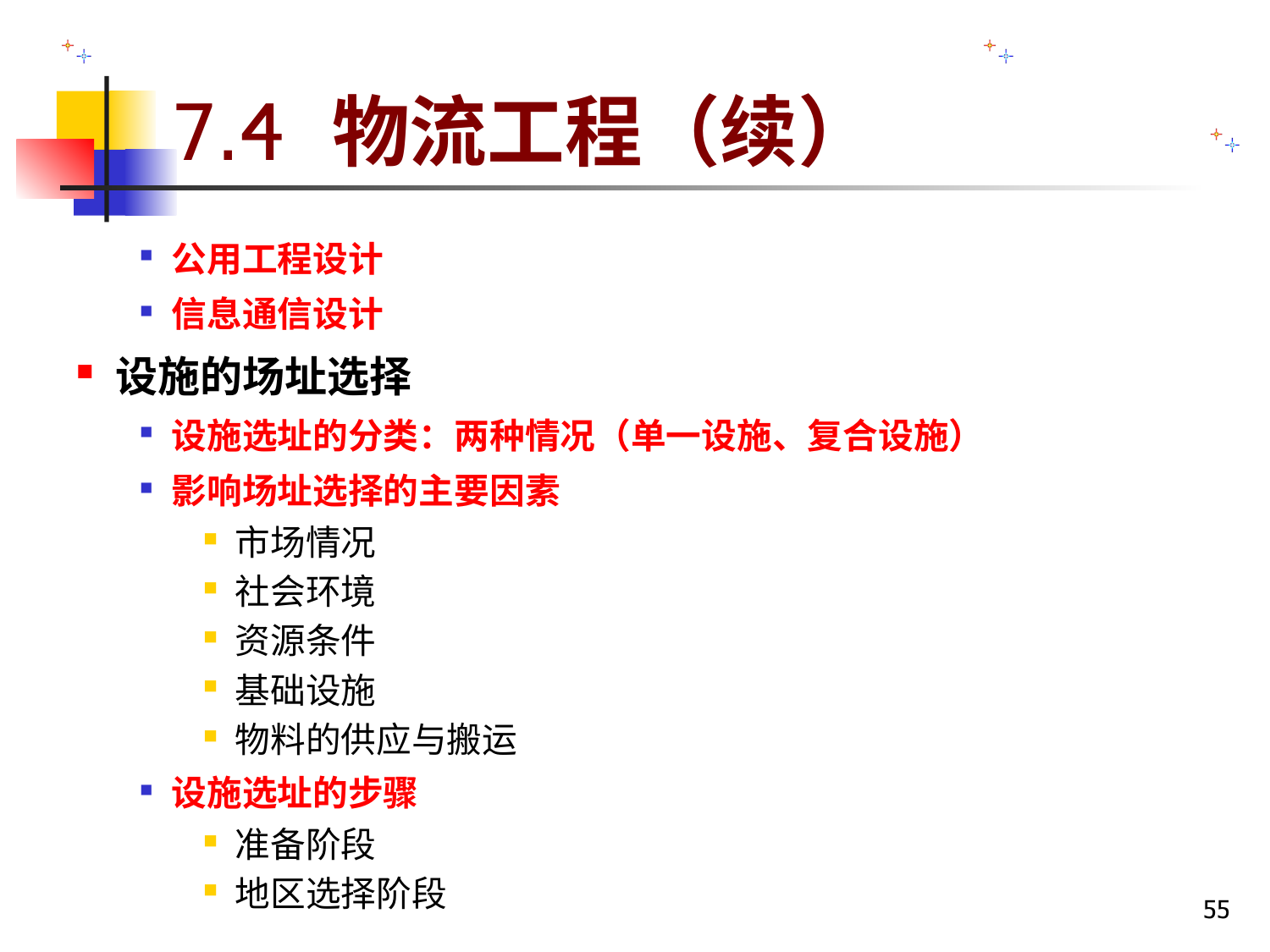

# 7.4 物流工程（续）
公用工程设计
信息通信设计
设施的场址选择
设施选址的分类：两种情况（单一设施、复合设施）
影响场址选择的主要因素
市场情况
社会环境
资源条件
基础设施
物料的供应与搬运
设施选址的步骤
准备阶段
地区选择阶段
55